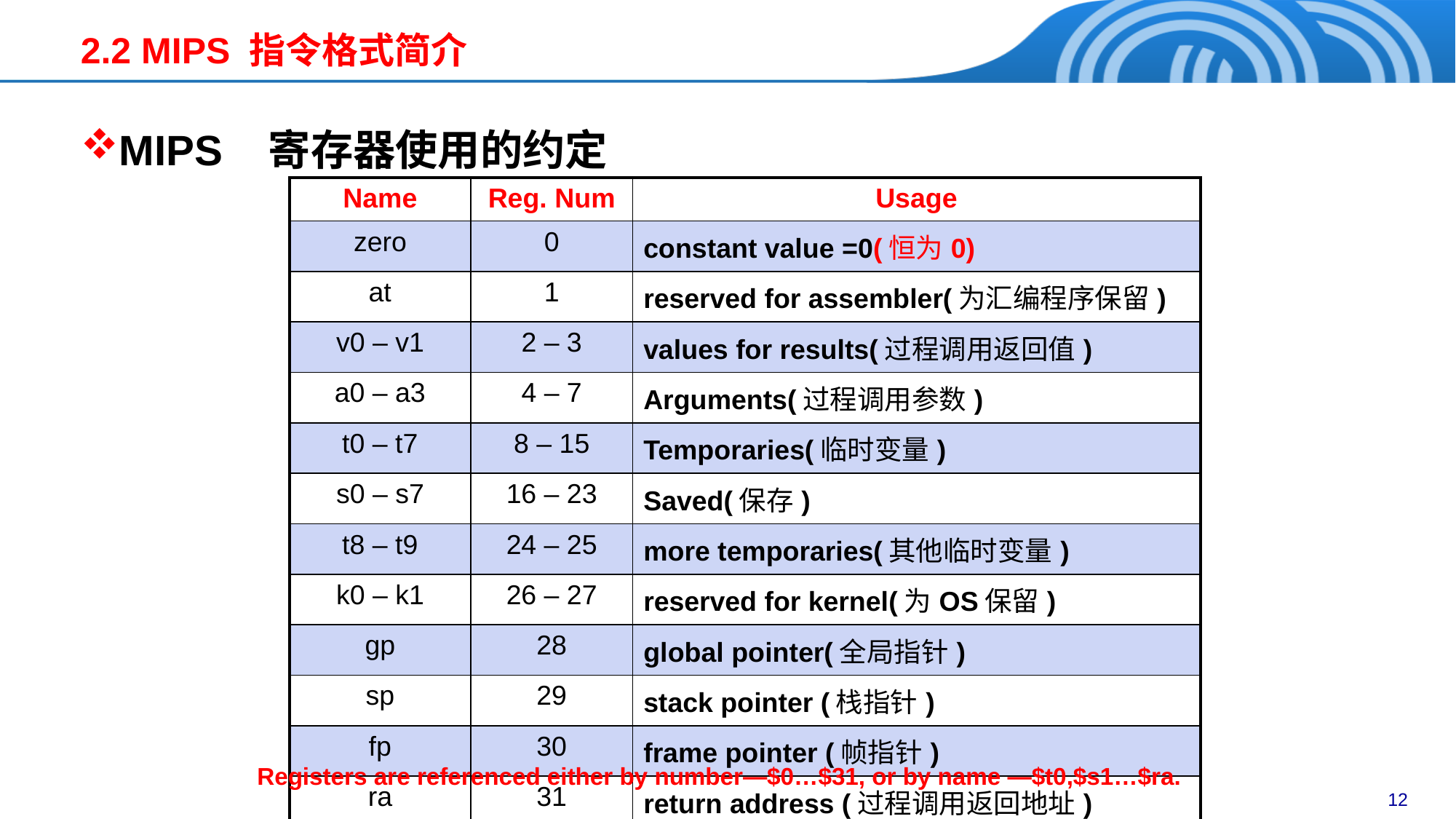

2.2 MIPS 指令格式简介
MIPS   寄存器使用的约定

| Name | Reg. Num | Usage |
| --- | --- | --- |
| zero | 0 | constant value =0(恒为0) |
| at | 1 | reserved for assembler(为汇编程序保留) |
| v0 – v1 | 2 – 3 | values for results(过程调用返回值) |
| a0 – a3 | 4 – 7 | Arguments(过程调用参数) |
| t0 – t7 | 8 – 15 | Temporaries(临时变量) |
| s0 – s7 | 16 – 23 | Saved(保存) |
| t8 – t9 | 24 – 25 | more temporaries(其他临时变量) |
| k0 – k1 | 26 – 27 | reserved for kernel(为OS保留) |
| gp | 28 | global pointer(全局指针) |
| sp | 29 | stack pointer (栈指针) |
| fp | 30 | frame pointer (帧指针) |
| ra | 31 | return address (过程调用返回地址) |
Registers are referenced either by number—$0…$31, or by name —$t0,$s1…$ra.